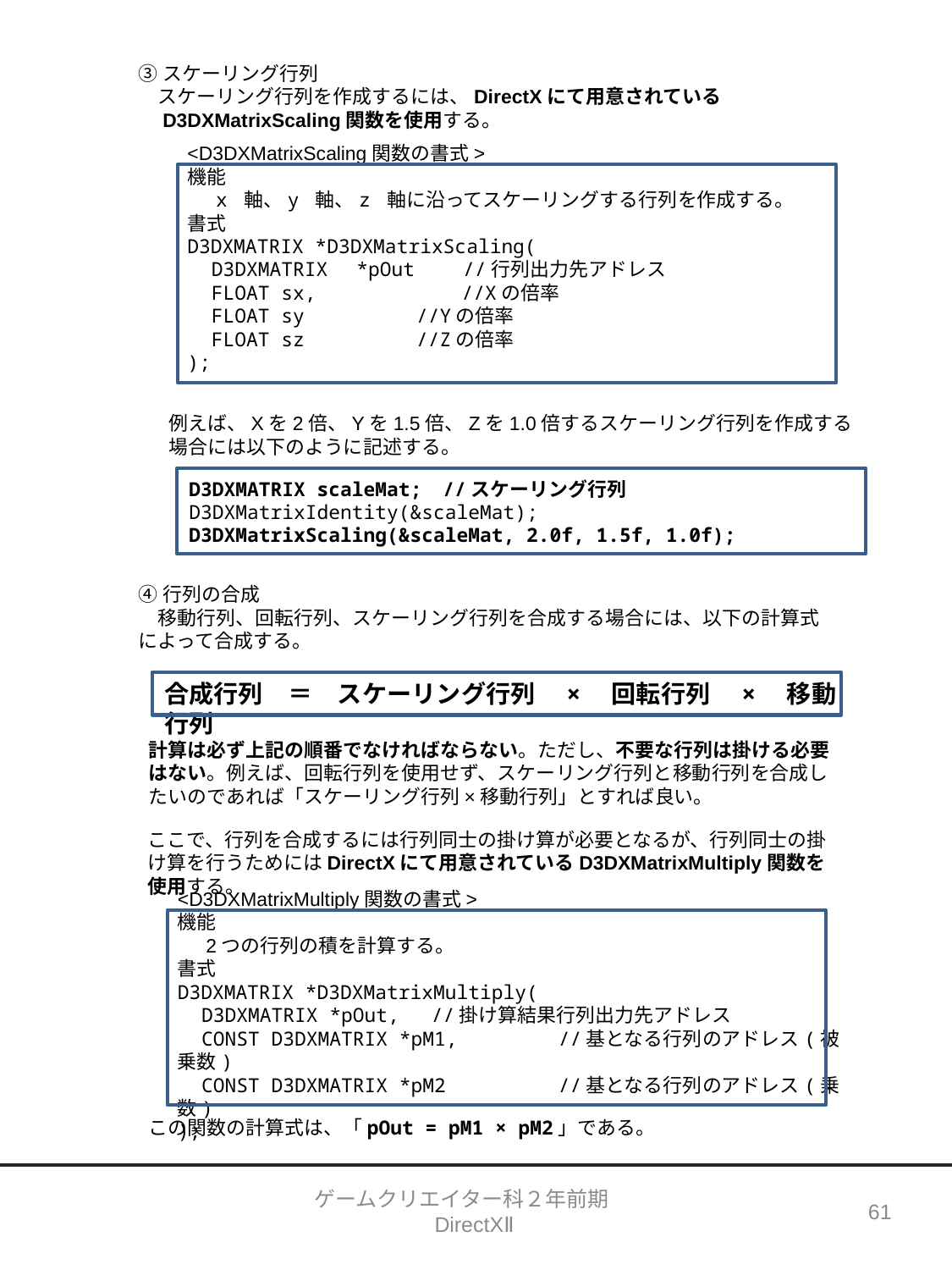

③スケーリング行列
　スケーリング行列を作成するには、DirectXにて用意されている
　D3DXMatrixScaling関数を使用する。
<D3DXMatrixScaling関数の書式>
機能
　 x 軸、y 軸、z 軸に沿ってスケーリングする行列を作成する。
書式
D3DXMATRIX *D3DXMatrixScaling(
　D3DXMATRIX　*pOut　　//行列出力先アドレス
　FLOAT sx,　　　　　　　//Xの倍率
　FLOAT sy	　　　　　//Yの倍率
　FLOAT sz	　　　　　//Zの倍率
);

例えば、Xを2倍、Yを1.5倍、Zを1.0倍するスケーリング行列を作成する場合には以下のように記述する。

D3DXMATRIX scaleMat;	//スケーリング行列
D3DXMatrixIdentity(&scaleMat);
D3DXMatrixScaling(&scaleMat, 2.0f, 1.5f, 1.0f);
④行列の合成
　移動行列、回転行列、スケーリング行列を合成する場合には、以下の計算式によって合成する。
合成行列　＝　スケーリング行列　×　回転行列　×　移動行列

計算は必ず上記の順番でなければならない。ただし、不要な行列は掛ける必要はない。例えば、回転行列を使用せず、スケーリング行列と移動行列を合成したいのであれば「スケーリング行列×移動行列」とすれば良い。
ここで、行列を合成するには行列同士の掛け算が必要となるが、行列同士の掛け算を行うためにはDirectXにて用意されているD3DXMatrixMultiply関数を使用する。
<D3DXMatrixMultiply関数の書式>
機能
　 2つの行列の積を計算する。
書式
D3DXMATRIX *D3DXMatrixMultiply(
　D3DXMATRIX *pOut,	//掛け算結果行列出力先アドレス
　CONST D3DXMATRIX *pM1,	//基となる行列のアドレス(被乗数)
　CONST D3DXMATRIX *pM2	//基となる行列のアドレス(乗数)
);

この関数の計算式は、「pOut = pM1 × pM2」である。
ゲームクリエイター科２年前期　DirectXⅡ
61